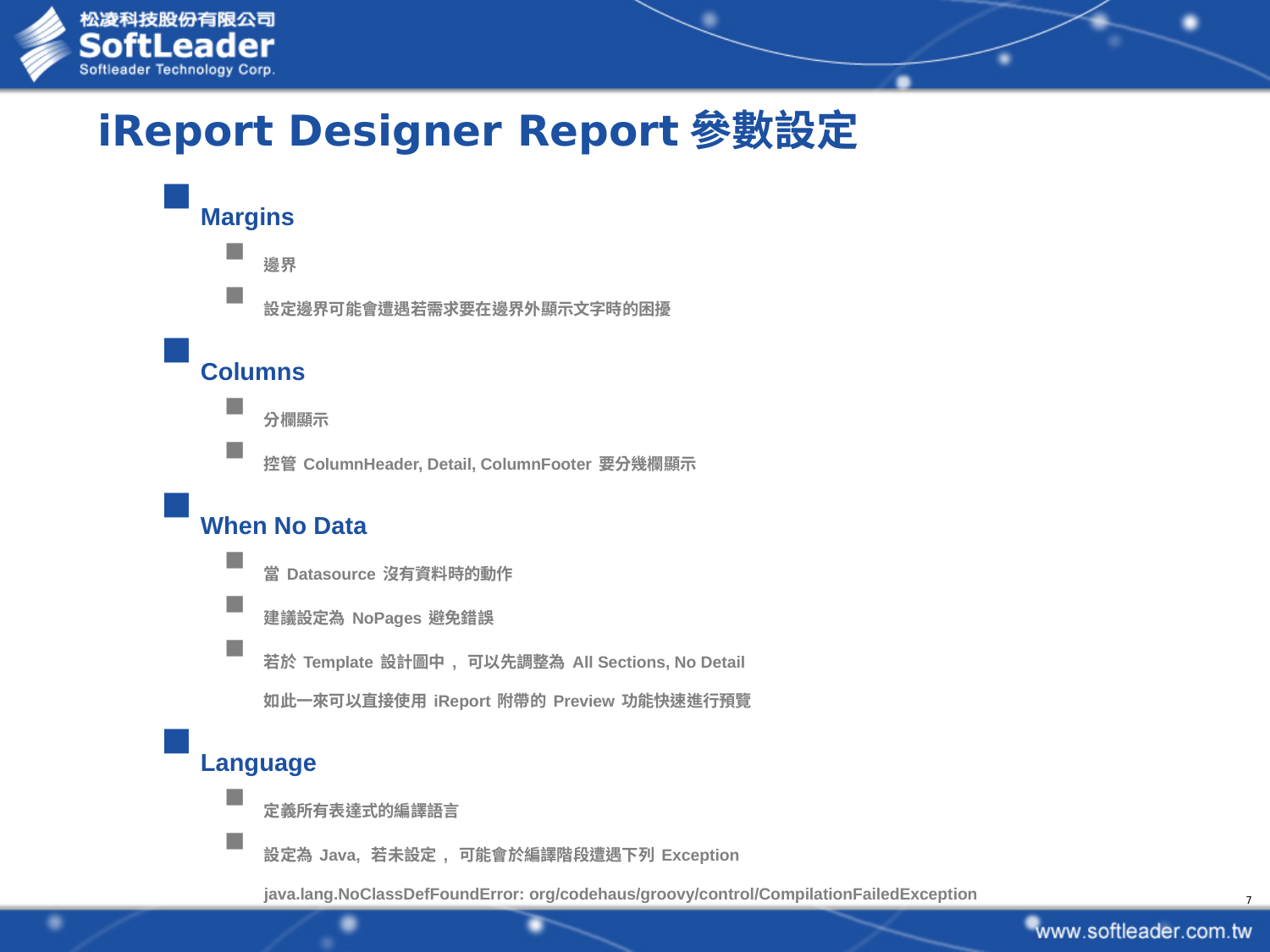

# iReport Designer Report參數設定
Margins
邊界
設定邊界可能會遭遇若需求要在邊界外顯示文字時的困擾
Columns
分欄顯示
控管ColumnHeader, Detail, ColumnFooter要分幾欄顯示
When No Data
當Datasource沒有資料時的動作
建議設定為NoPages避免錯誤
若於Template設計圖中, 可以先調整為All Sections, No Detail
如此一來可以直接使用iReport附帶的Preview功能快速進行預覽
Language
定義所有表達式的編譯語言
設定為Java, 若未設定, 可能會於編譯階段遭遇下列Exception
java.lang.NoClassDefFoundError: org/codehaus/groovy/control/CompilationFailedException

7